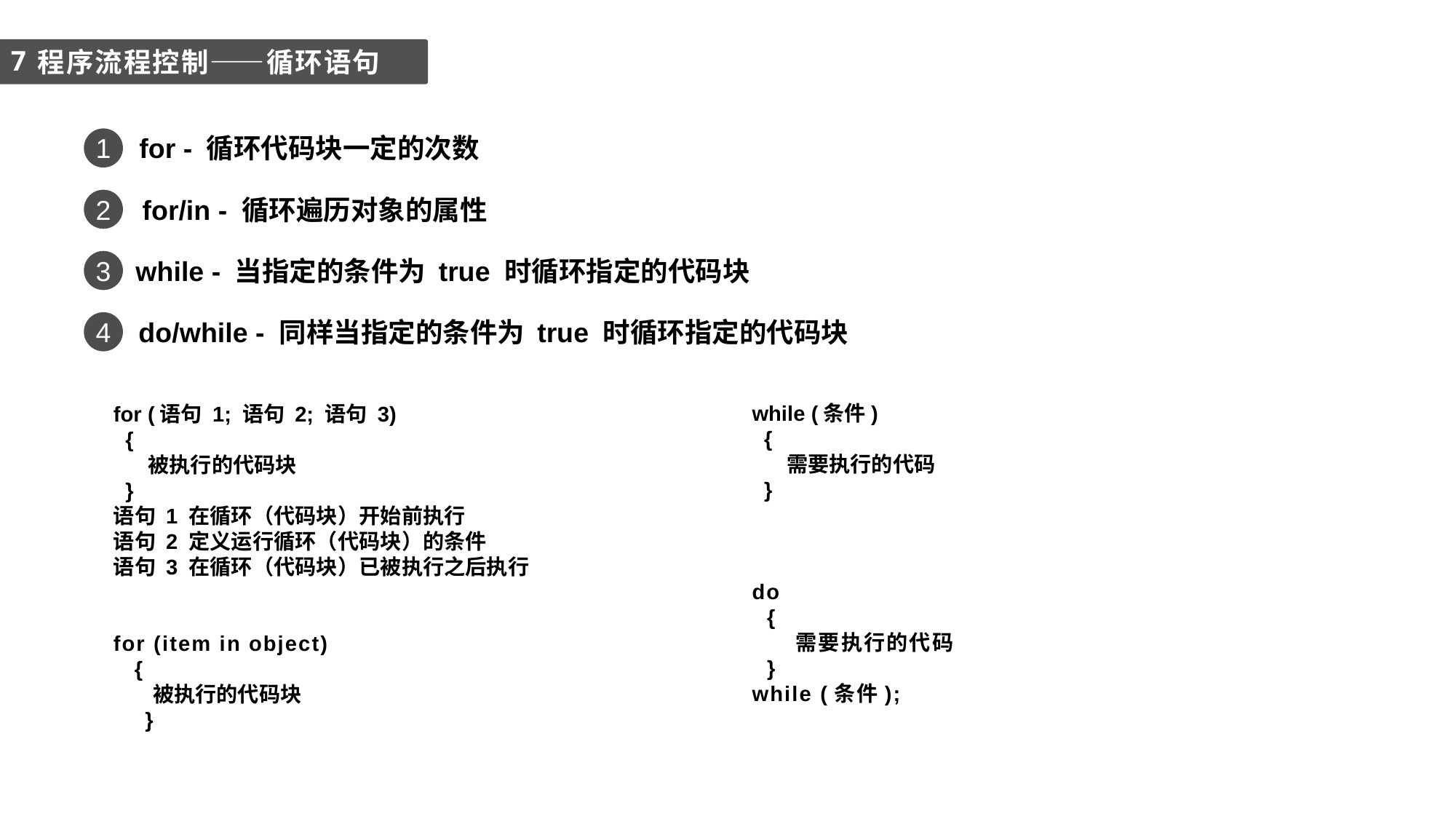

7

程序流程控制——循环语句
1
1

for - 循环代码块一定的次数
2

for/in - 循环遍历对象的属性
3

while - 当指定的条件为 true 时循环指定的代码块
4

do/while - 同样当指定的条件为 true 时循环指定的代码块
while (条件)
  {
      需要执行的代码
  }

do
  {
      需要执行的代码
  }
while (条件);
for (语句 1; 语句 2; 语句 3)
  {
      被执行的代码块
  }
语句 1 在循环（代码块）开始前执行
语句 2 定义运行循环（代码块）的条件
语句 3 在循环（代码块）已被执行之后执行

for (item in object)
  {
       被执行的代码块
   }